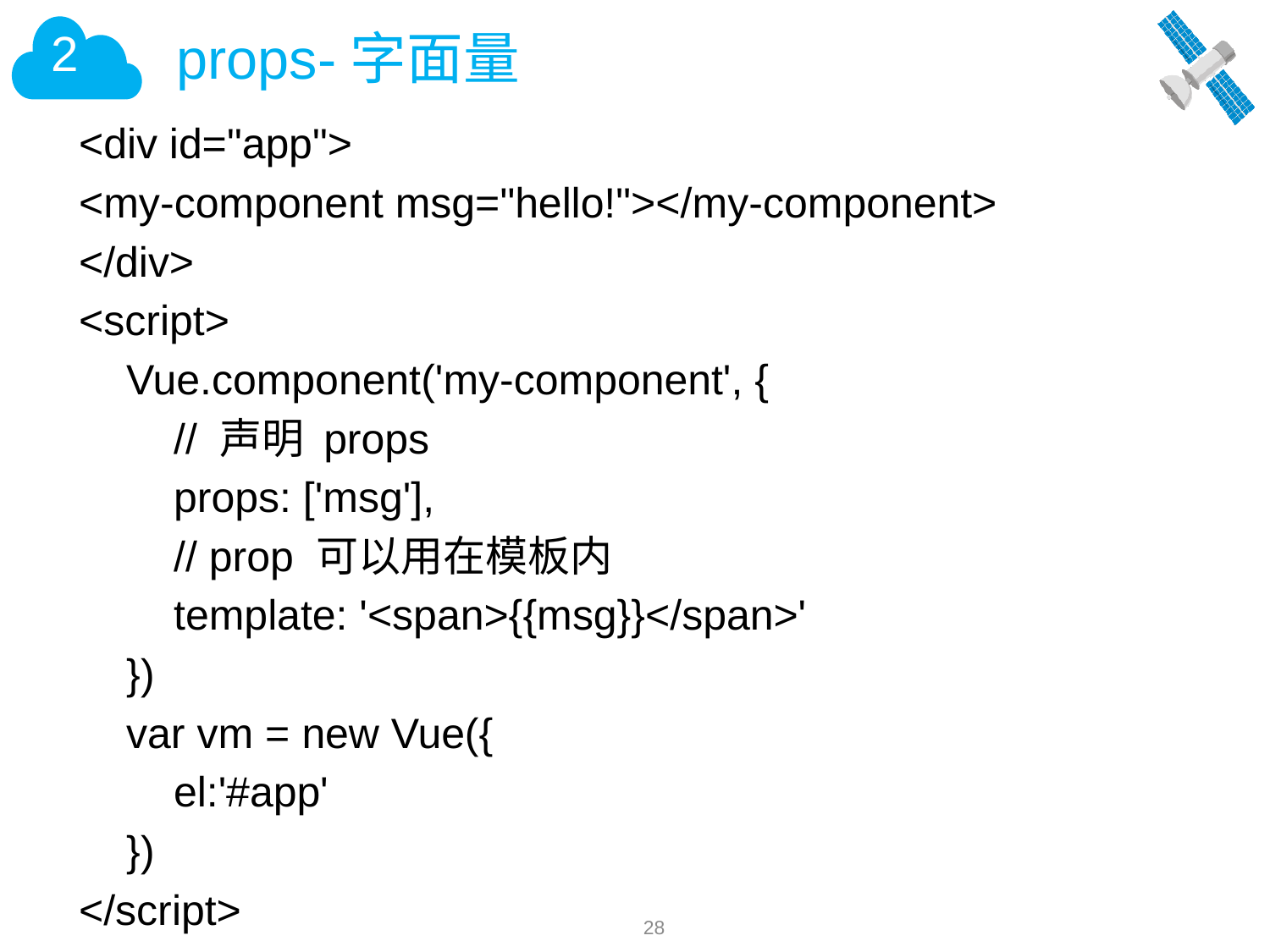

# props-字面量
<div id="app">
<my-component msg="hello!"></my-component>
</div>
<script>
    Vue.component('my-component', {
        // 声明 props
        props: ['msg'],
        // prop 可以用在模板内
        template: '<span>{{msg}}</span>'
    })
    var vm = new Vue({
        el:'#app'
    })
</script>
28